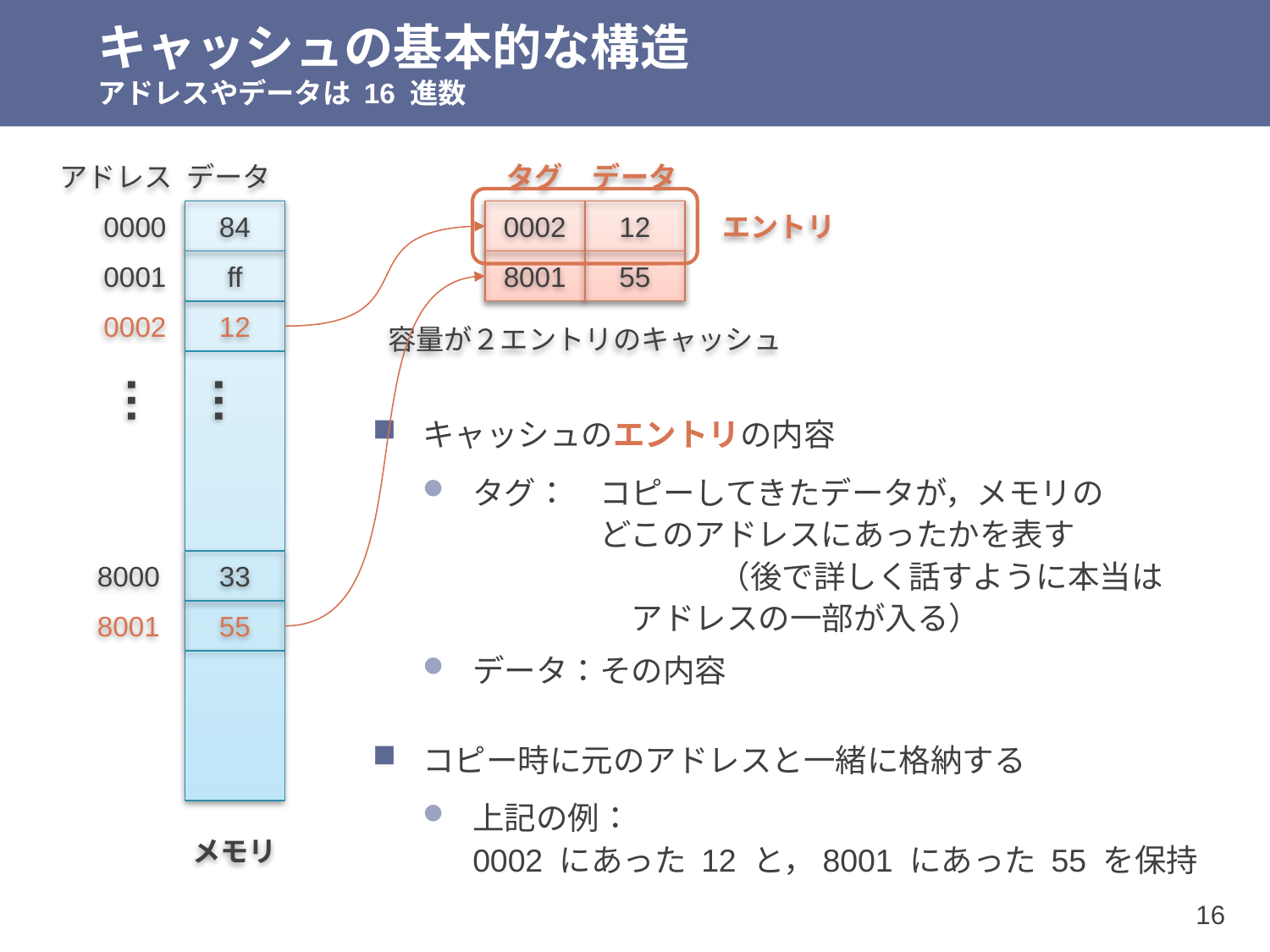

# キャッシュの基本的な構造 アドレスやデータは 16 進数
アドレス
データ
タグ
データ

0000

84

0002
12
エントリ
0001
ff
8001
55
0002
12
容量が２エントリのキャッシュ
…
…
キャッシュのエントリの内容
タグ：　コピーしてきたデータが，メモリの
　　　　どこのアドレスにあったかを表す
	　（後で詳しく話すように本当は
　　　　　アドレスの一部が入る）
データ：その内容
コピー時に元のアドレスと一緒に格納する
上記の例：
0002 にあった 12 と，8001 にあった 55 を保持
8000
33
8001
55
メモリ